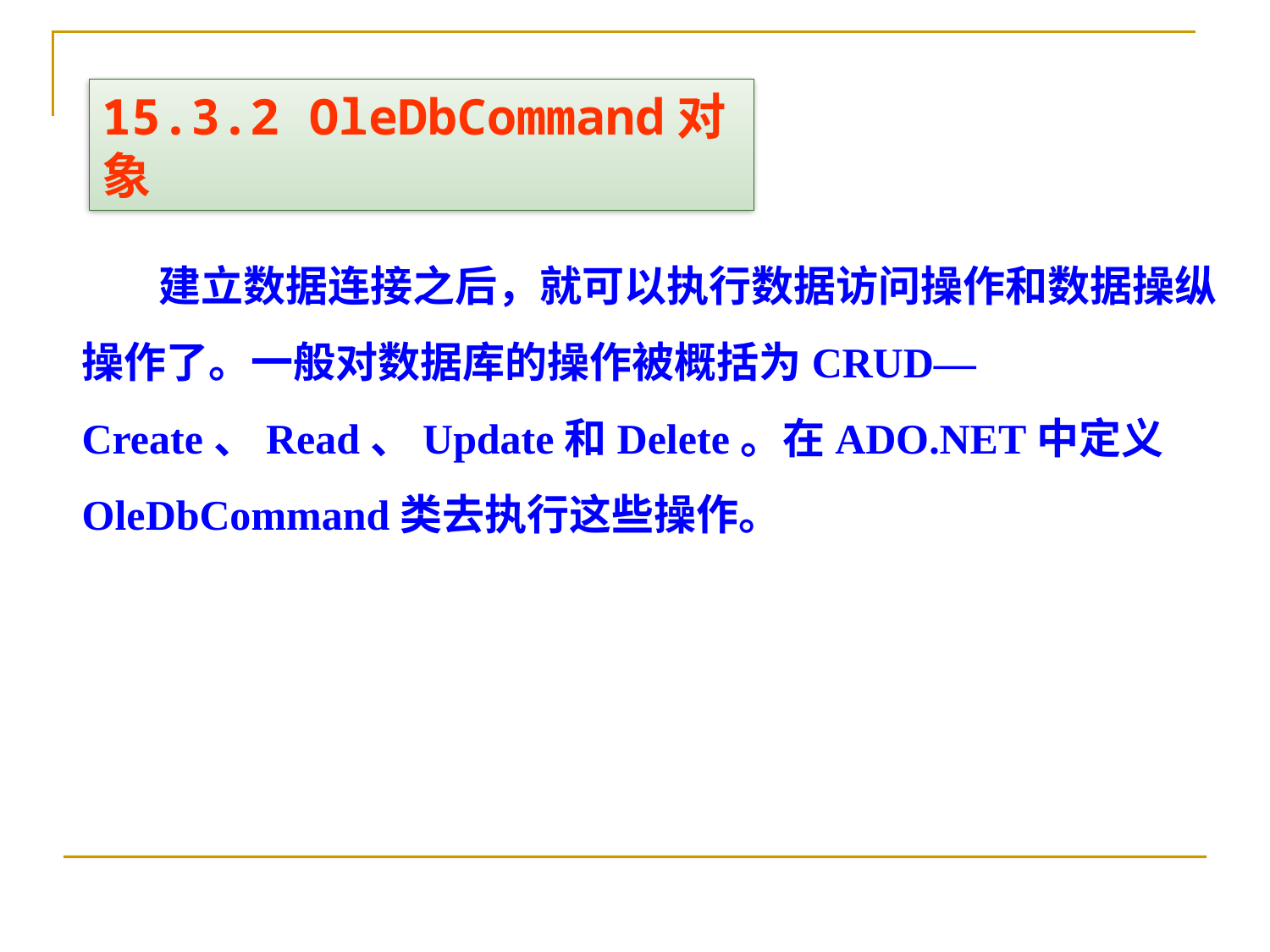

15.3.2 OleDbCommand对象
       建立数据连接之后，就可以执行数据访问操作和数据操纵操作了。一般对数据库的操作被概括为CRUD—Create、Read、Update和Delete。在ADO.NET中定义OleDbCommand类去执行这些操作。